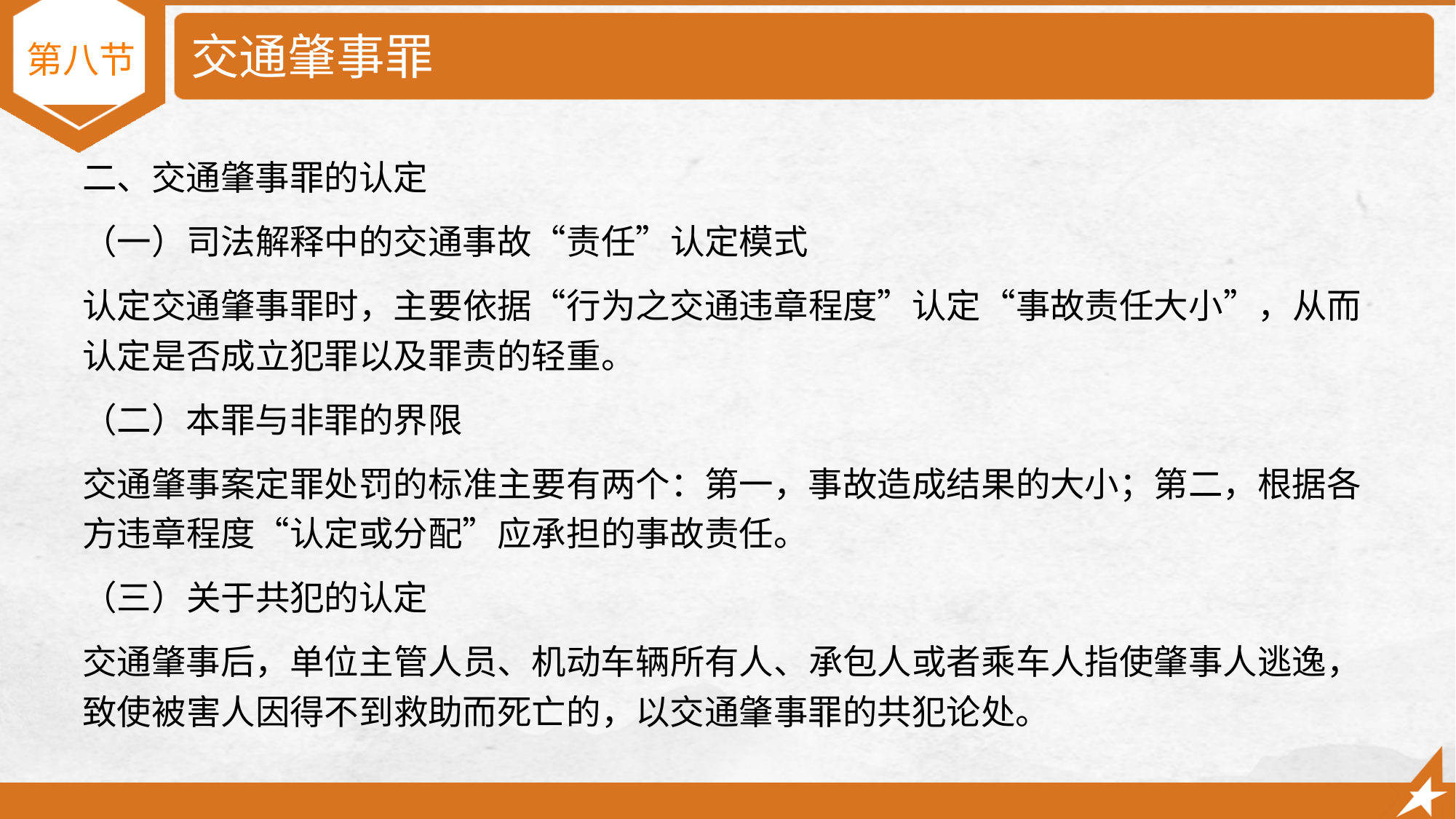

# 交通肇事罪
第八节
二、交通肇事罪的认定
（一）司法解释中的交通事故“责任”认定模式
认定交通肇事罪时，主要依据“行为之交通违章程度”认定“事故责任大小”，从而认定是否成立犯罪以及罪责的轻重。
（二）本罪与非罪的界限
交通肇事案定罪处罚的标准主要有两个：第一，事故造成结果的大小；第二，根据各方违章程度“认定或分配”应承担的事故责任。
（三）关于共犯的认定
交通肇事后，单位主管人员、机动车辆所有人、承包人或者乘车人指使肇事人逃逸，致使被害人因得不到救助而死亡的，以交通肇事罪的共犯论处。